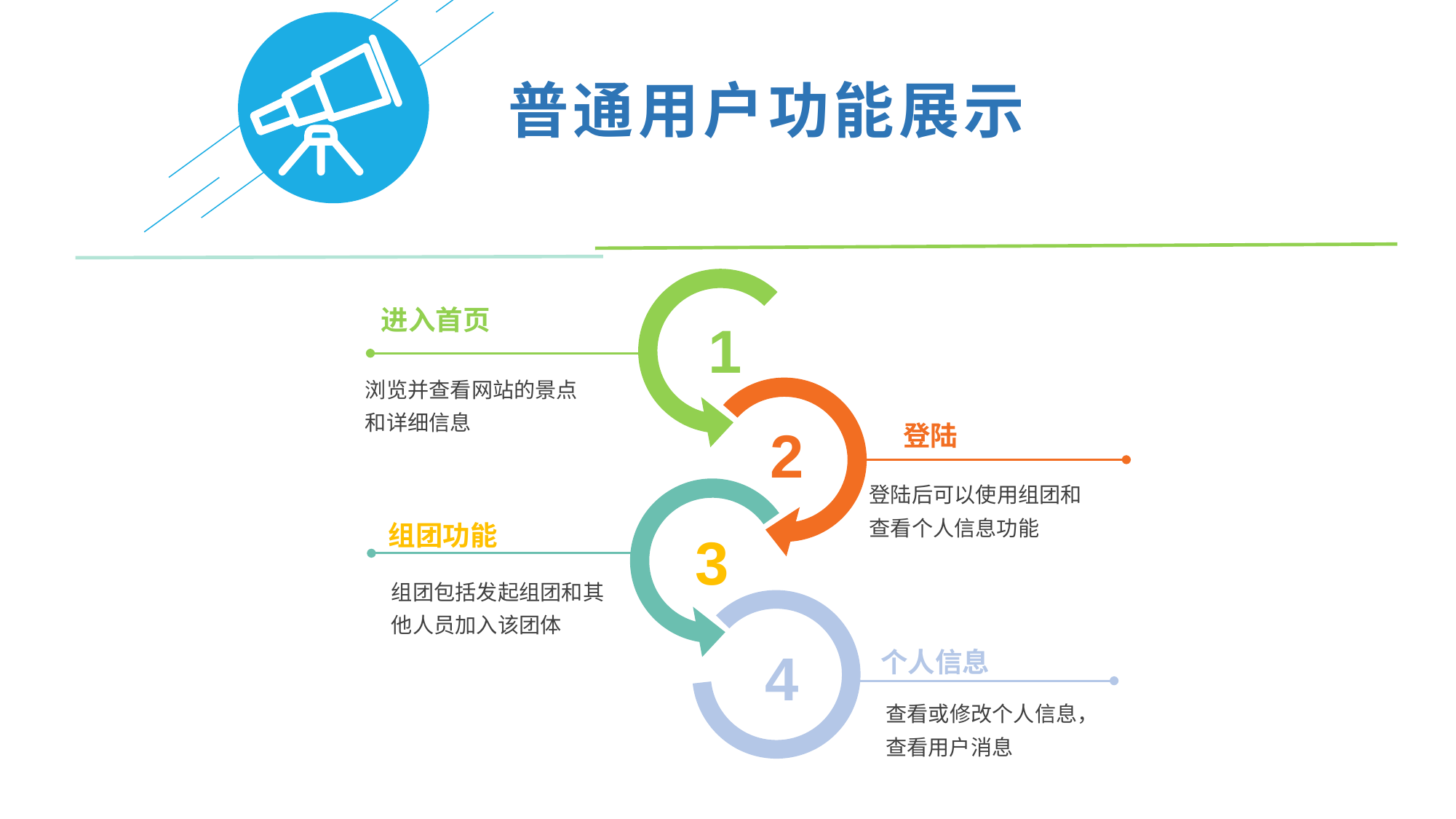

普通用户功能展示

进入首页
1

浏览并查看网站的景点和详细信息
2
登陆

登陆后可以使用组团和查看个人信息功能
组团功能
3
组团包括发起组团和其他人员加入该团体

4
个人信息
查看或修改个人信息，查看用户消息